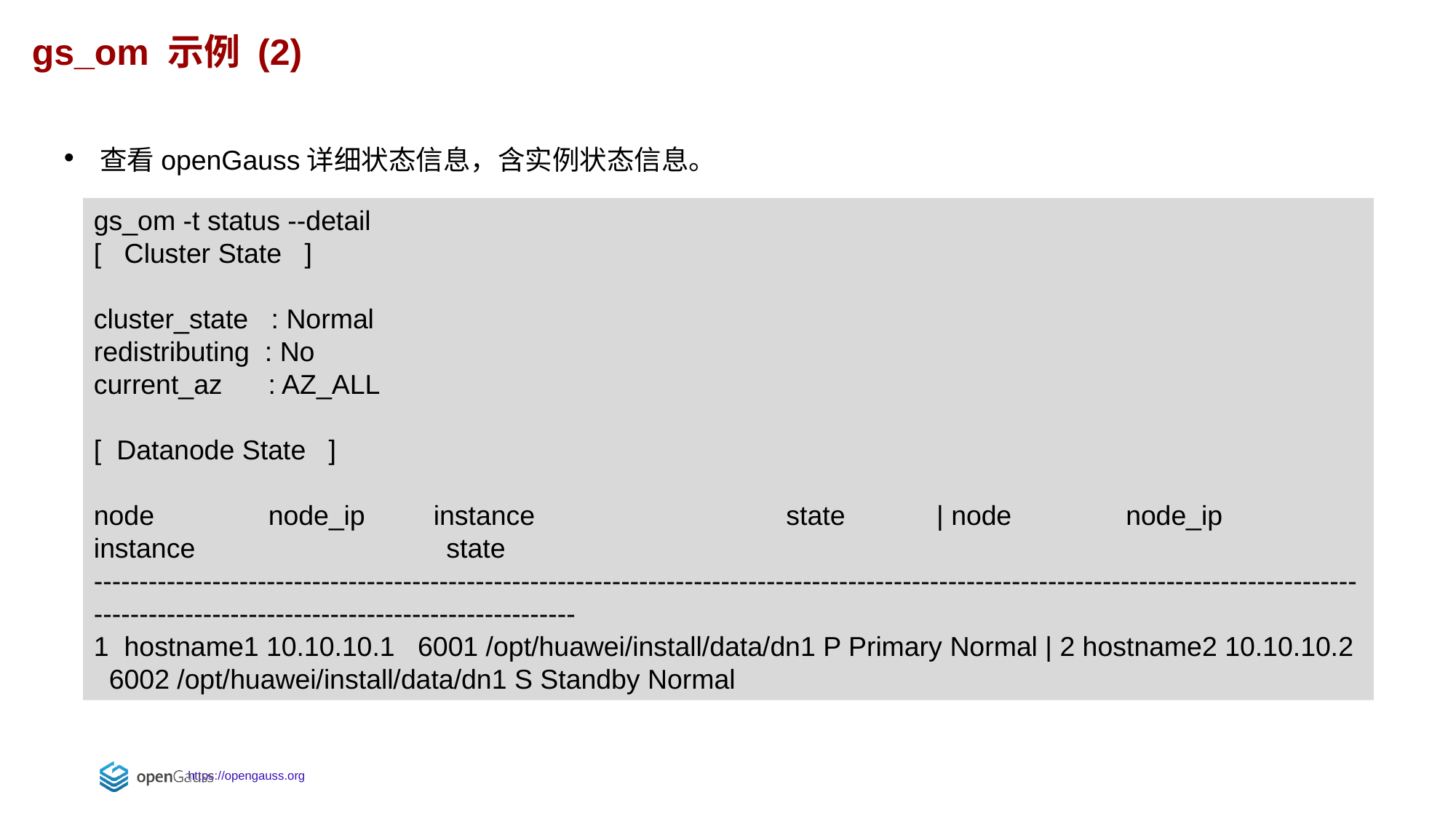

gs_om 示例 (2)
查看openGauss详细状态信息，含实例状态信息。
gs_om -t status --detail
[   Cluster State   ]

cluster_state   : Normal
redistributing  : No
current_az      : AZ_ALL

[  Datanode State   ]

node               node_ip         instance                                 state            | node               node_ip         instance                                 state
------------------------------------------------------------------------------------------------------------------------------------------------------------------------------------------------
1  hostname1 10.10.10.1   6001 /opt/huawei/install/data/dn1 P Primary Normal | 2 hostname2 10.10.10.2    6002 /opt/huawei/install/data/dn1 S Standby Normal